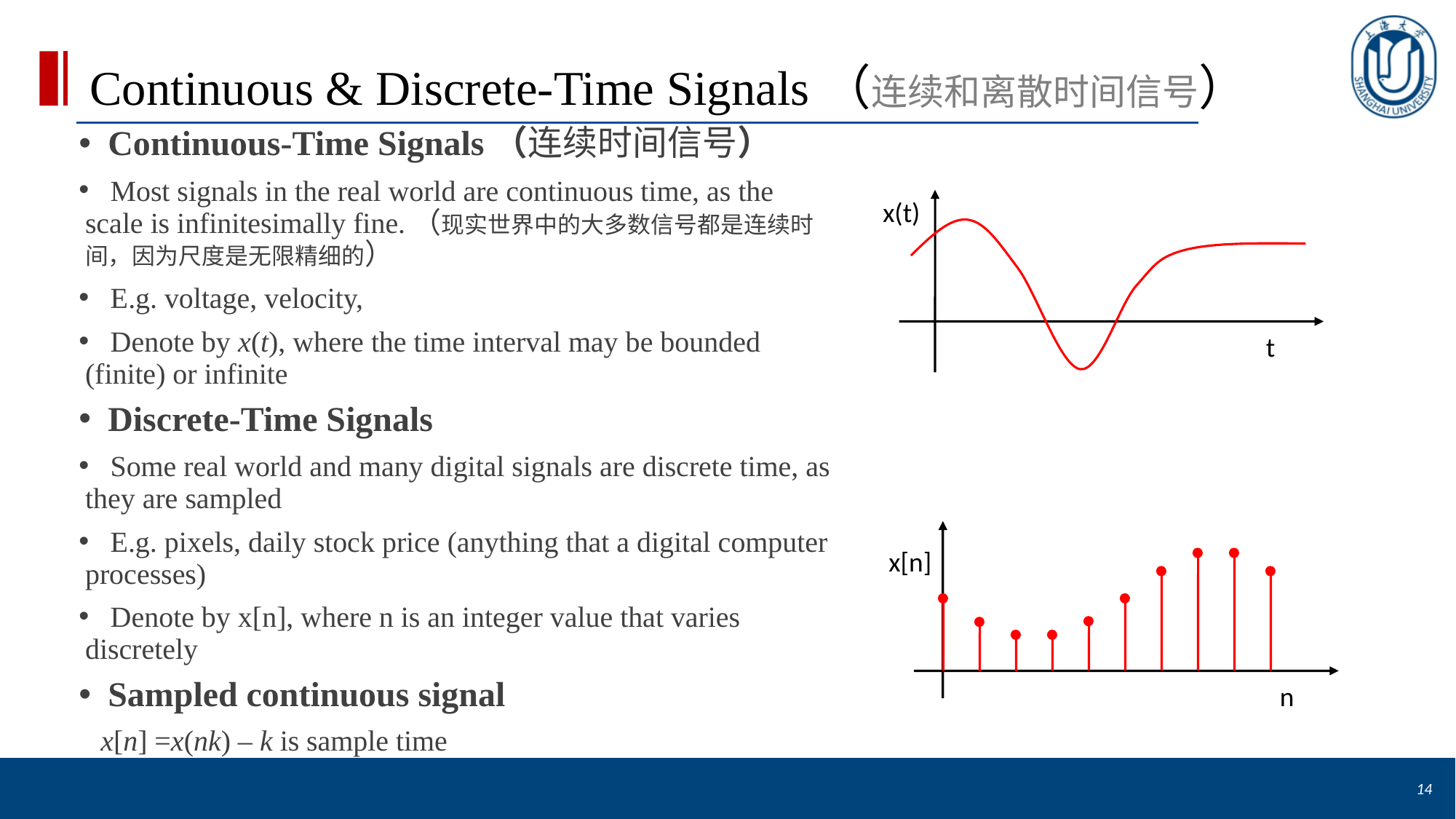

# Continuous & Discrete-Time Signals（连续和离散时间信号）
  Continuous-Time Signals（连续时间信号）
   Most signals in the real world are continuous time, as the scale is infinitesimally fine.（现实世界中的大多数信号都是连续时间，因为尺度是无限精细的）
   E.g. voltage, velocity,
   Denote by x(t), where the time interval may be bounded (finite) or infinite
  Discrete-Time Signals
   Some real world and many digital signals are discrete time, as they are sampled
   E.g. pixels, daily stock price (anything that a digital computer processes)
   Denote by x[n], where n is an integer value that varies discretely
  Sampled continuous signal
   x[n] =x(nk) – k is sample time
x(t)

t

x[n]

n
14